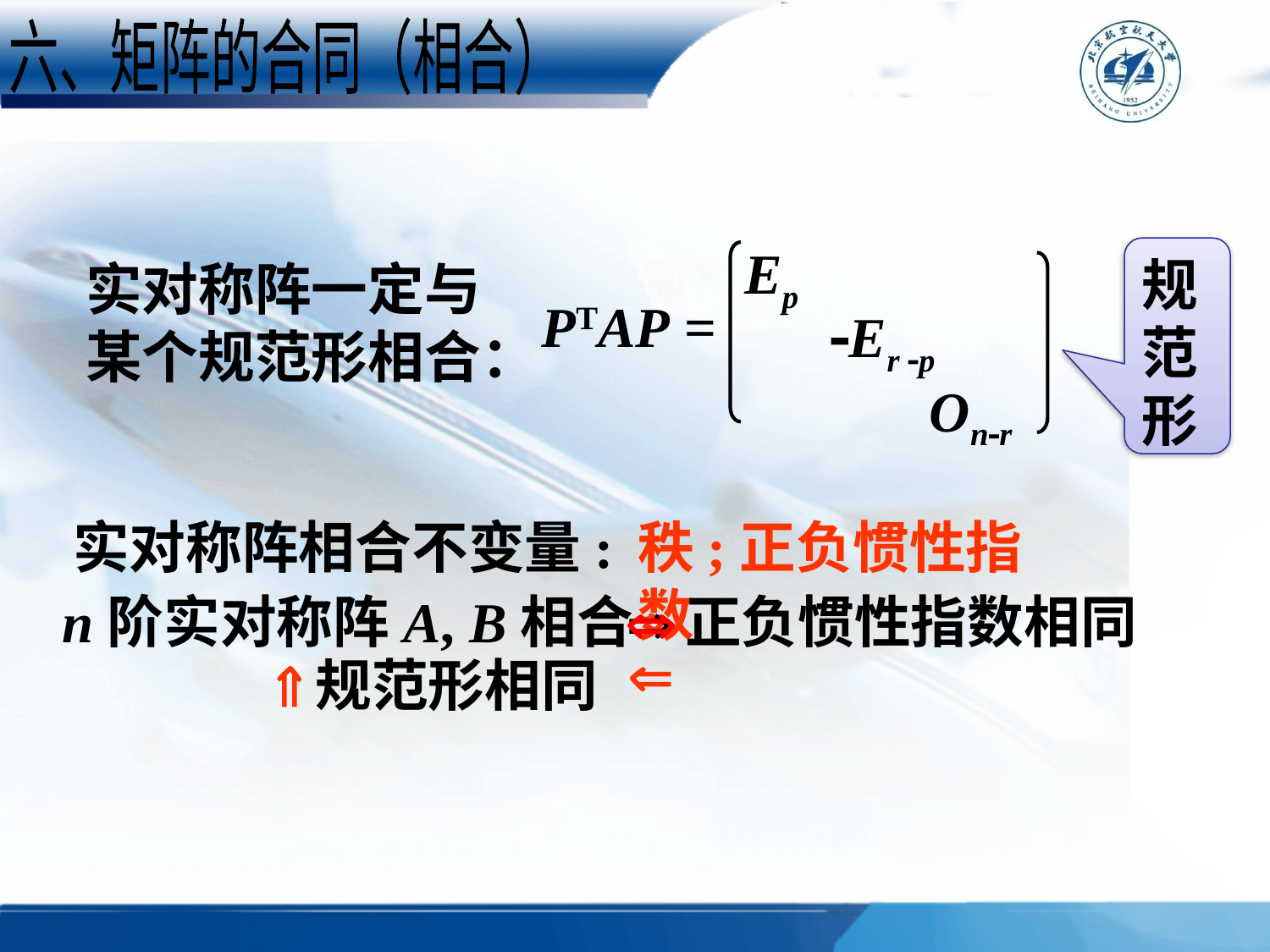

六、矩阵的合同（相合）
Ep

−Er −p
On−r
规范形
实对称阵一定与
某个规范形相合：
PTAP =
秩;正负惯性指数
实对称阵相合不变量:
n阶实对称阵A, B相合
⇒
⇔
正负惯性指数相同
⇐
⇑
规范形相同